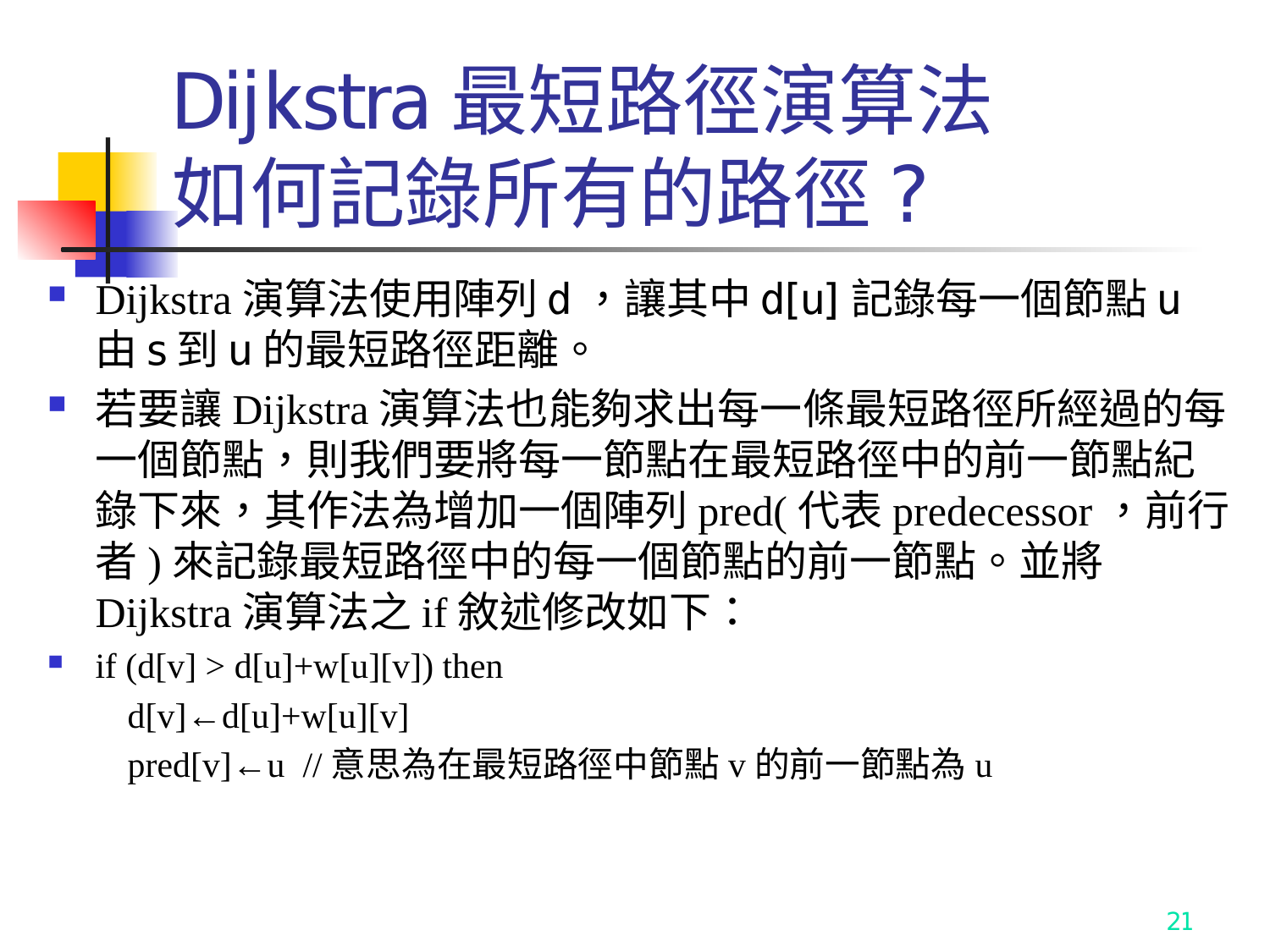

# Dijkstra最短路徑演算法 如何記錄所有的路徑?
Dijkstra演算法使用陣列d，讓其中d[u]記錄每一個節點u由s到u的最短路徑距離。
若要讓Dijkstra演算法也能夠求出每一條最短路徑所經過的每一個節點，則我們要將每一節點在最短路徑中的前一節點紀錄下來，其作法為增加一個陣列pred(代表predecessor，前行者)來記錄最短路徑中的每一個節點的前一節點。並將Dijkstra演算法之if敘述修改如下：
if (d[v] > d[u]+w[u][v]) then
         d[v]←d[u]+w[u][v]
         pred[v]←u  //意思為在最短路徑中節點v的前一節點為u
21